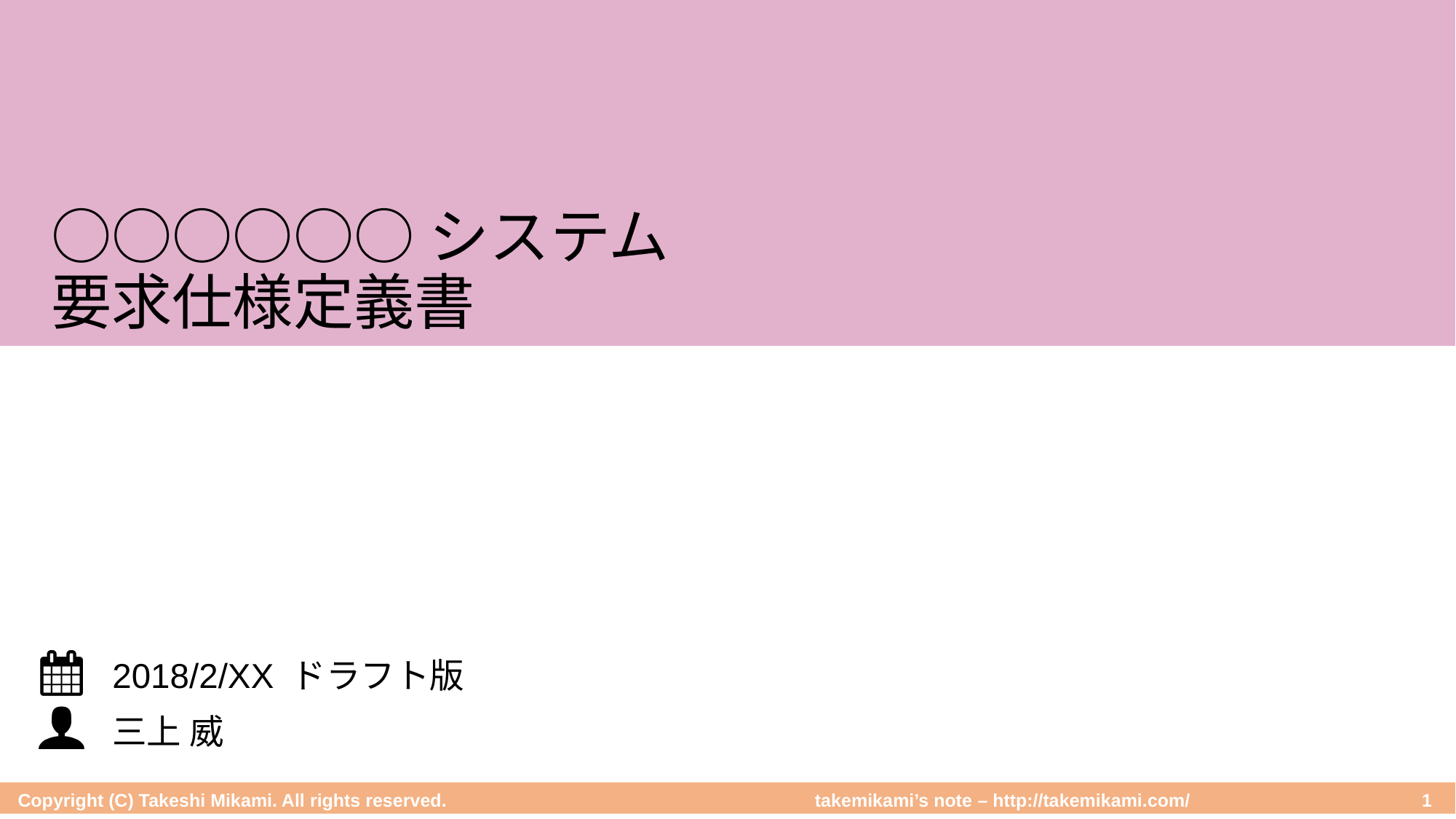

# ○○○○○○システム 要求仕様定義書

2018/2/XX ドラフト版
三上 威
Copyright (C) Takeshi Mikami. All rights reserved.
1